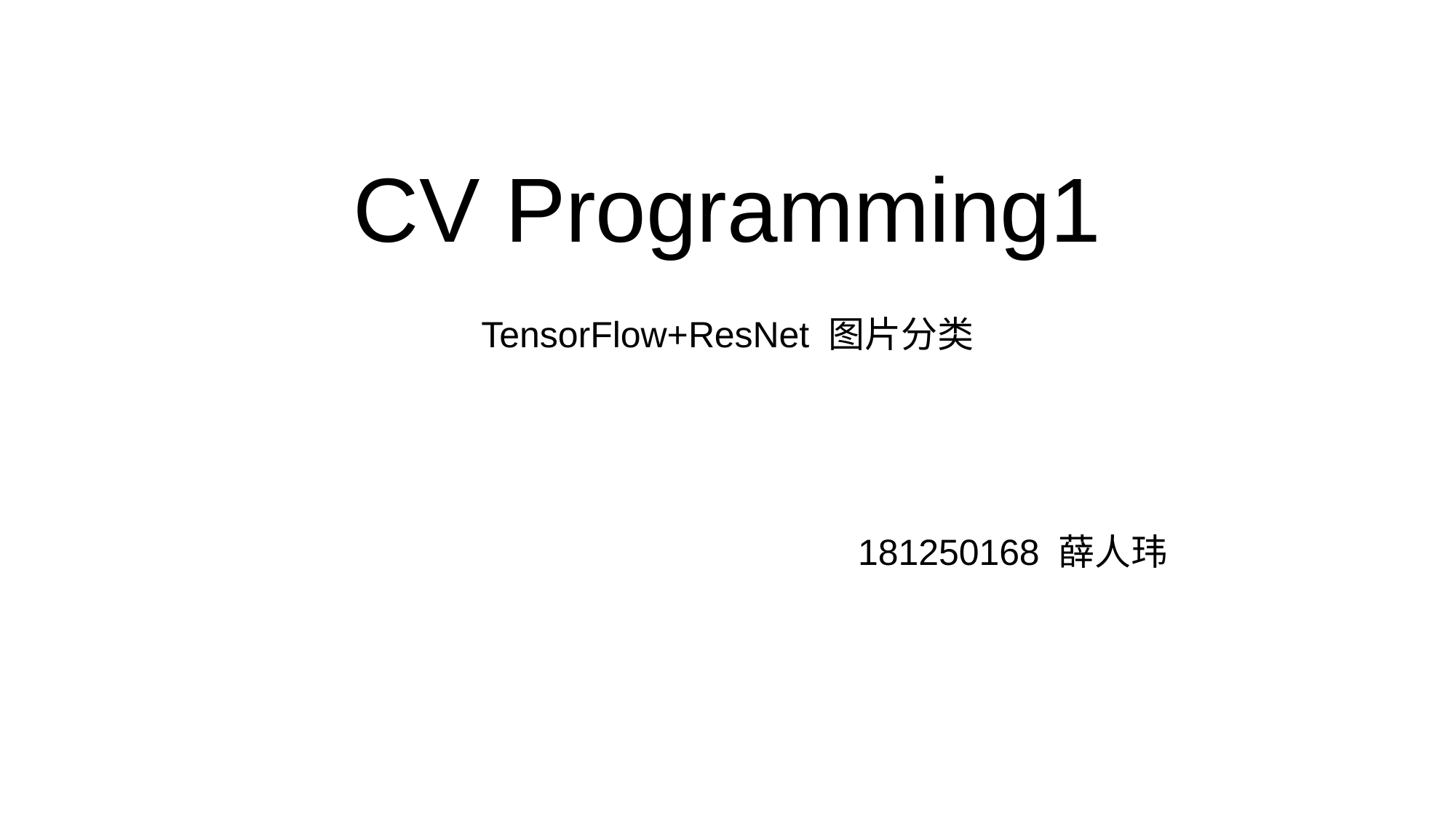

# CV Programming1
TensorFlow+ResNet 图片分类

                                                        181250168 薛人玮